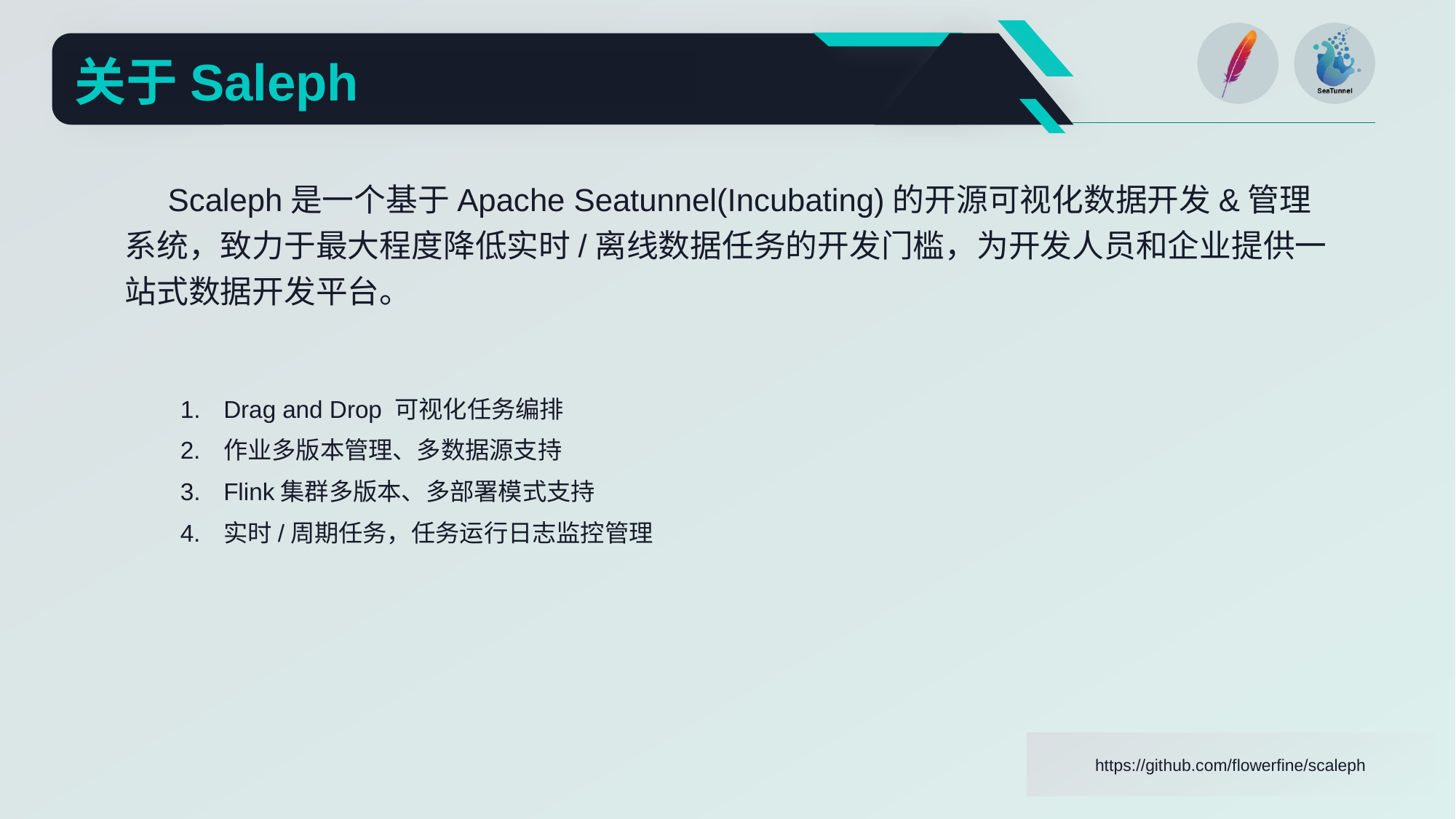

关于Saleph
Scaleph是一个基于Apache Seatunnel(Incubating)的开源可视化数据开发&管理系统，致力于最大程度降低实时/离线数据任务的开发门槛，为开发人员和企业提供一站式数据开发平台。
Drag and Drop 可视化任务编排
作业多版本管理、多数据源支持
Flink集群多版本、多部署模式支持
实时/周期任务，任务运行日志监控管理

https://github.com/flowerfine/scaleph